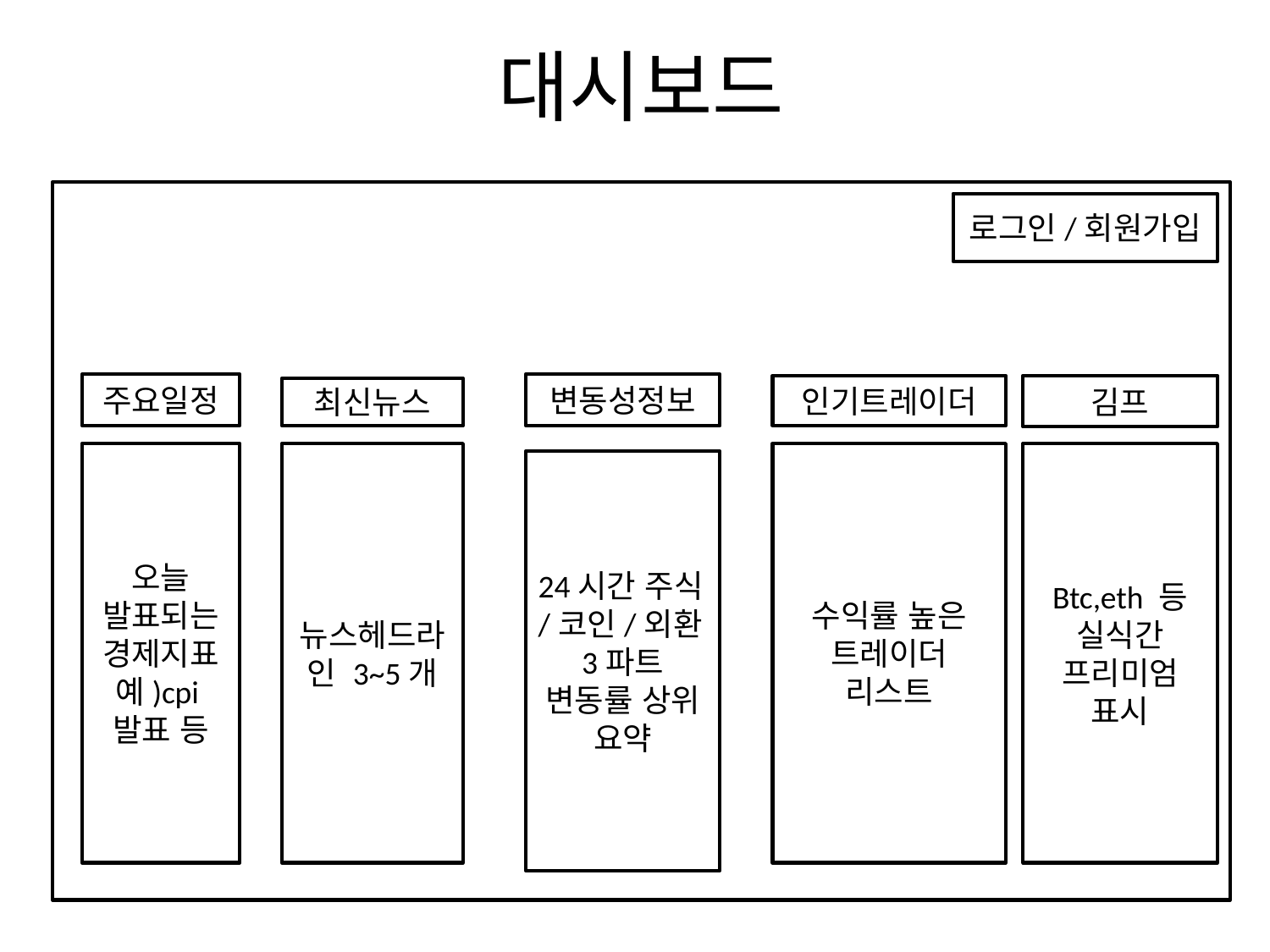

# 대시보드

로그인/회원가입
주요일정
변동성정보
인기트레이더
김프
최신뉴스
수익률 높은 트레이더 리스트
오늘 발표되는 경제지표 예)cpi발표 등
뉴스헤드라인 3~5개
Btc,eth 등 실식간 프리미엄 표시
24시간 주식/코인/외환3파트 변동률 상위 요약